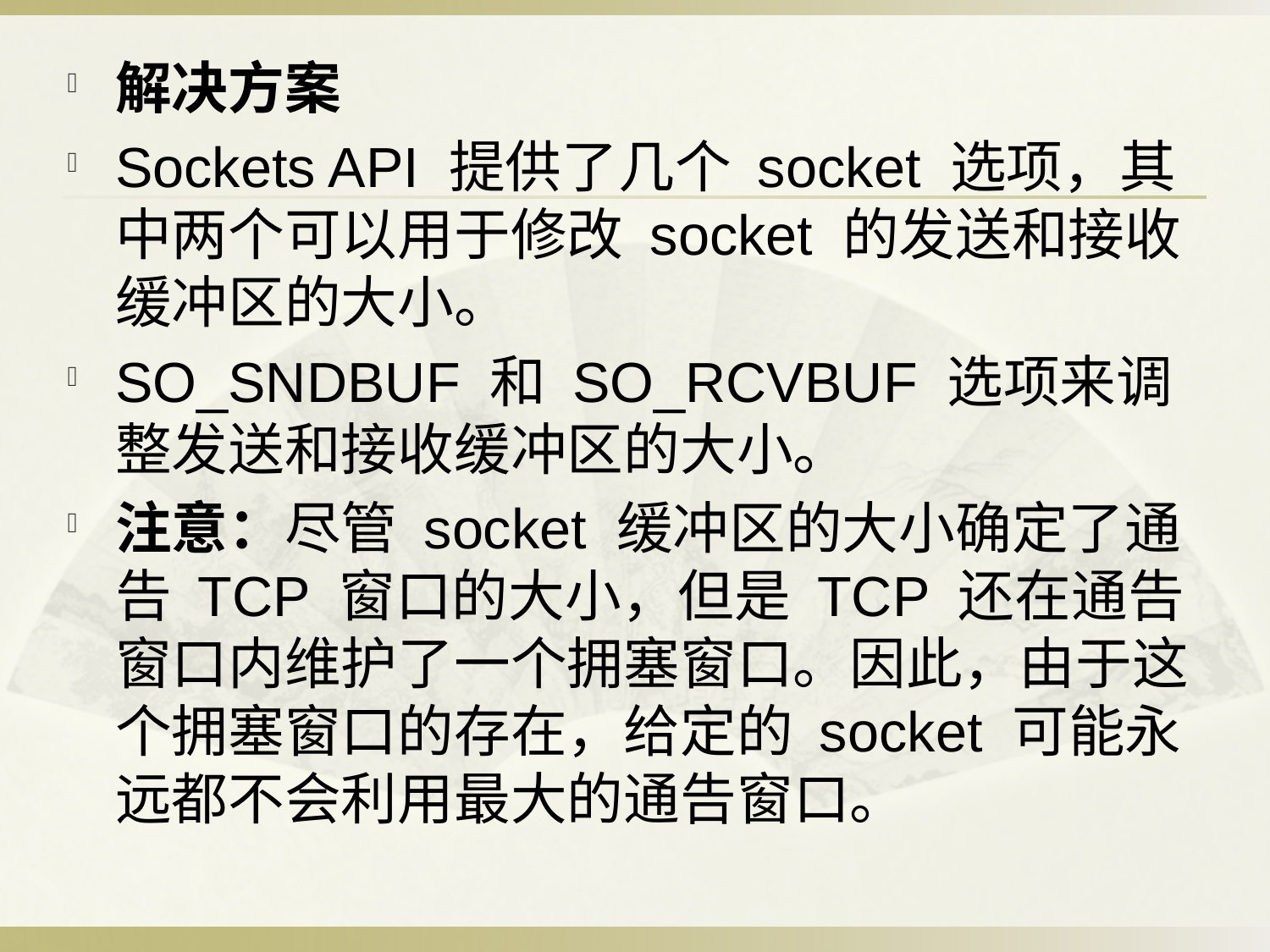

解决方案
Sockets API 提供了几个 socket 选项，其中两个可以用于修改 socket 的发送和接收缓冲区的大小。
SO_SNDBUF 和 SO_RCVBUF 选项来调整发送和接收缓冲区的大小。
注意：尽管 socket 缓冲区的大小确定了通告 TCP 窗口的大小，但是 TCP 还在通告窗口内维护了一个拥塞窗口。因此，由于这个拥塞窗口的存在，给定的 socket 可能永远都不会利用最大的通告窗口。